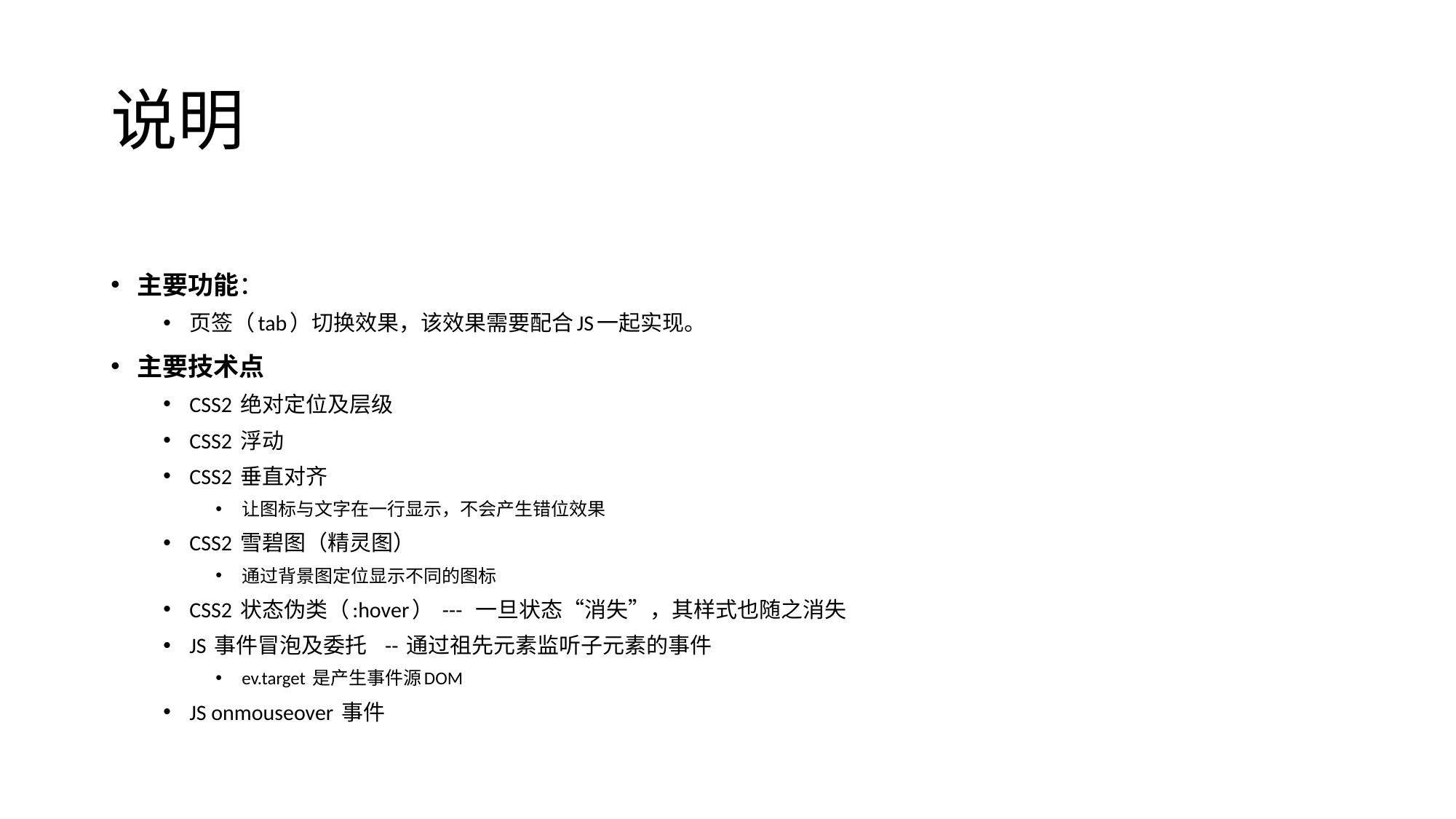

# 说明

主要功能：
页签（tab）切换效果，该效果需要配合JS一起实现。
主要技术点
CSS2 绝对定位及层级
CSS2 浮动
CSS2 垂直对齐
让图标与文字在一行显示，不会产生错位效果
CSS2 雪碧图（精灵图）
通过背景图定位显示不同的图标
CSS2 状态伪类（:hover） ---  一旦状态“消失”，其样式也随之消失
JS 事件冒泡及委托   -- 通过祖先元素监听子元素的事件
ev.target 是产生事件源DOM
JS onmouseover 事件